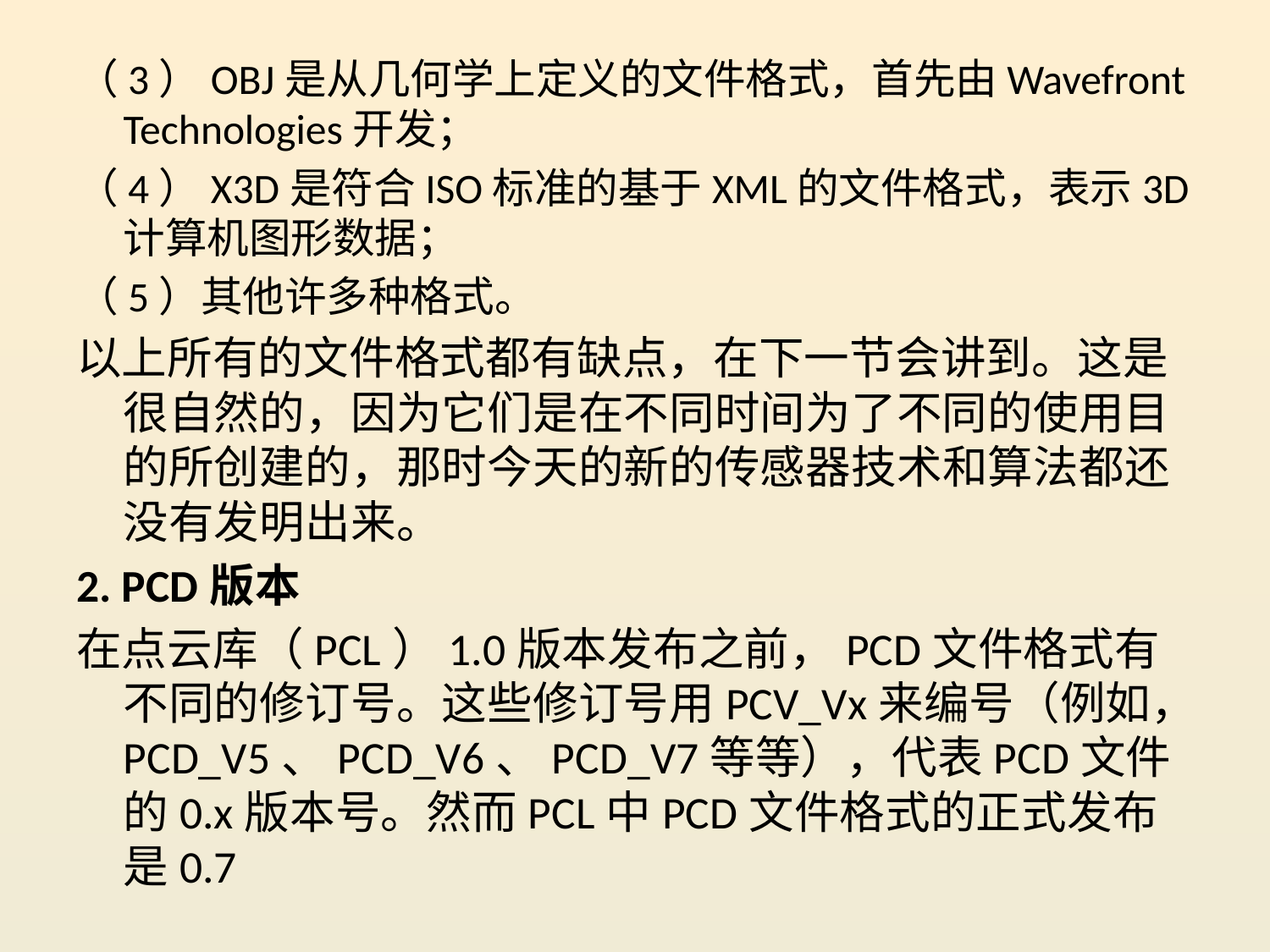

（3）OBJ是从几何学上定义的文件格式，首先由Wavefront Technologies开发；
（4）X3D是符合ISO标准的基于XML的文件格式，表示3D计算机图形数据；
（5）其他许多种格式。
以上所有的文件格式都有缺点，在下一节会讲到。这是很自然的，因为它们是在不同时间为了不同的使用目的所创建的，那时今天的新的传感器技术和算法都还没有发明出来。
2. PCD版本
在点云库（PCL）1.0版本发布之前，PCD文件格式有不同的修订号。这些修订号用PCV_Vx来编号（例如，PCD_V5、PCD_V6、PCD_V7等等），代表PCD文件的0.x版本号。然而PCL中PCD文件格式的正式发布是0.7